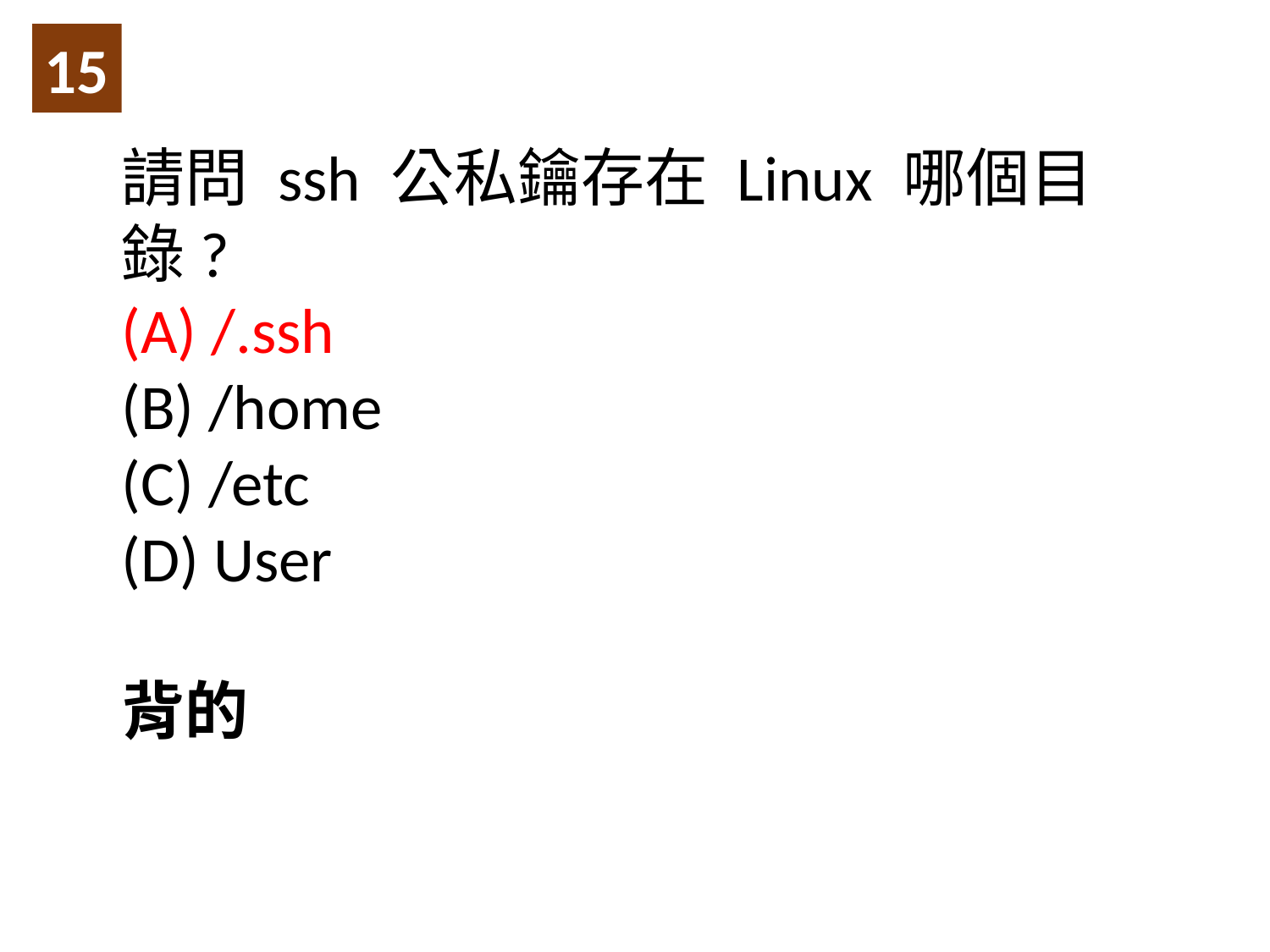

15
請問 ssh 公私鑰存在 Linux 哪個目錄?
(A) /.ssh
(B) /home
(C) /etc
(D) User

背的